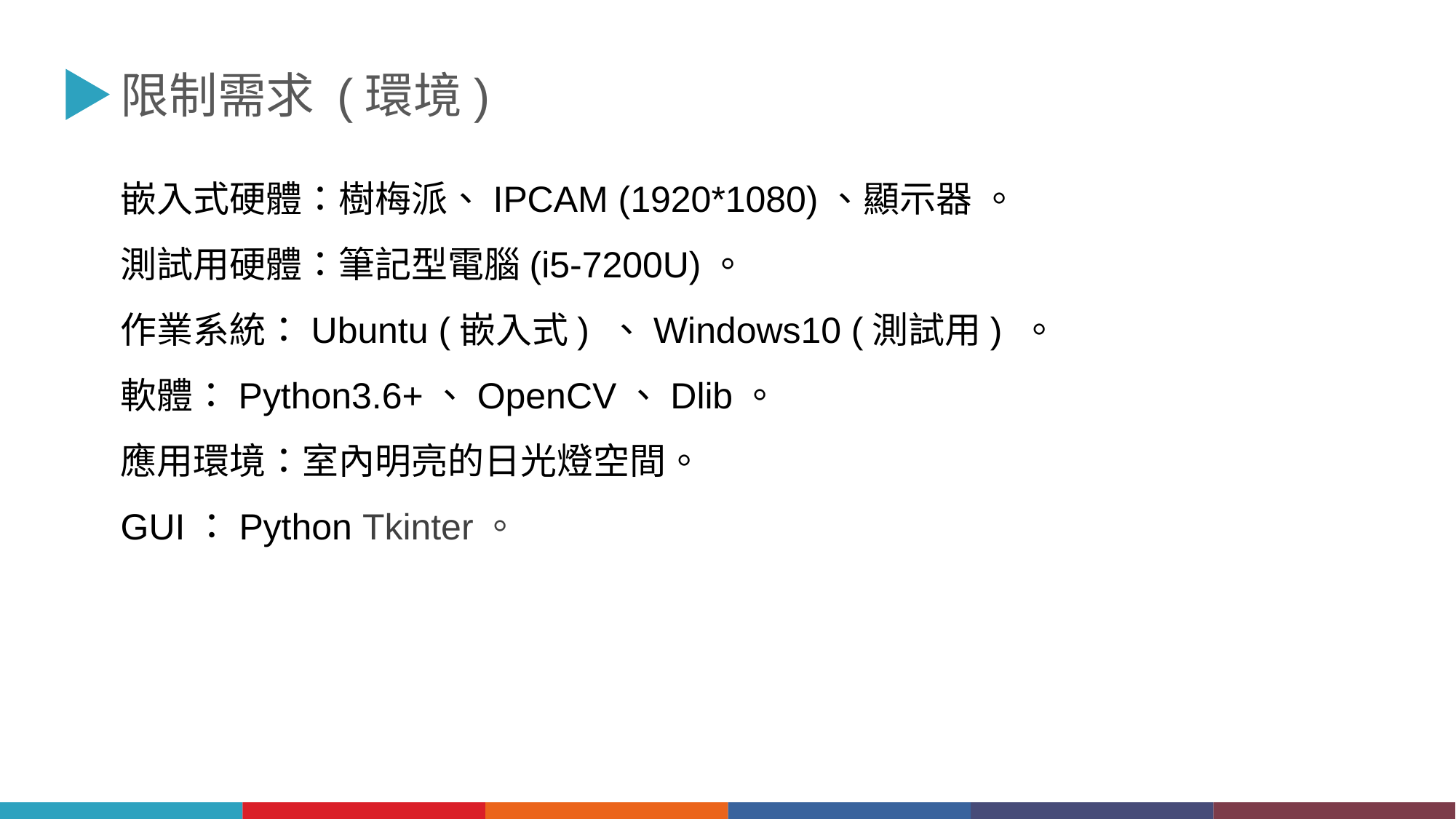

限制需求 (環境)

嵌入式硬體：樹梅派、IPCAM (1920*1080)、顯示器 。
測試用硬體：筆記型電腦(i5-7200U)。
作業系統：Ubuntu (嵌入式) 、Windows10 (測試用) 。
軟體：Python3.6+、OpenCV、Dlib。
應用環境：室內明亮的日光燈空間。
GUI：Python Tkinter。